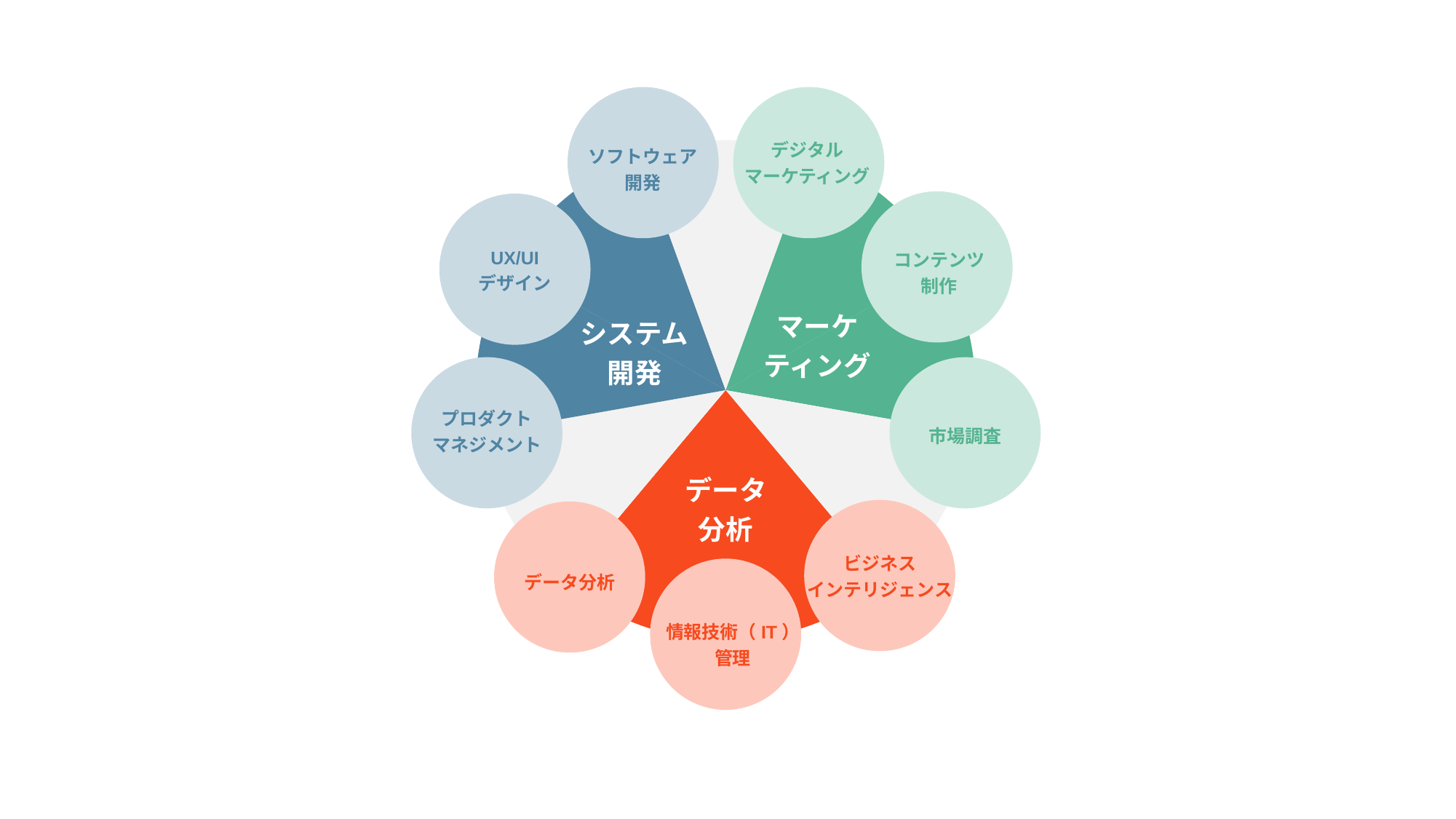

デジタル
マーケティング

### Chart

| Category | 売上高 |
|---|---|
| 第 1 四半期 | 1.0 |
| 第 2 四半期 | 1.0 |
| 1 | 1.0 |
| 第 4 四半期 | 1.0 |
ソフトウェア
開発

UX/UI
デザイン
コンテンツ
制作
マーケティング
システム開発

プロダクト
マネジメント
市場調査
データ
分析

ビジネス
インテリジェンス

データ分析
情報技術（IT）
管理